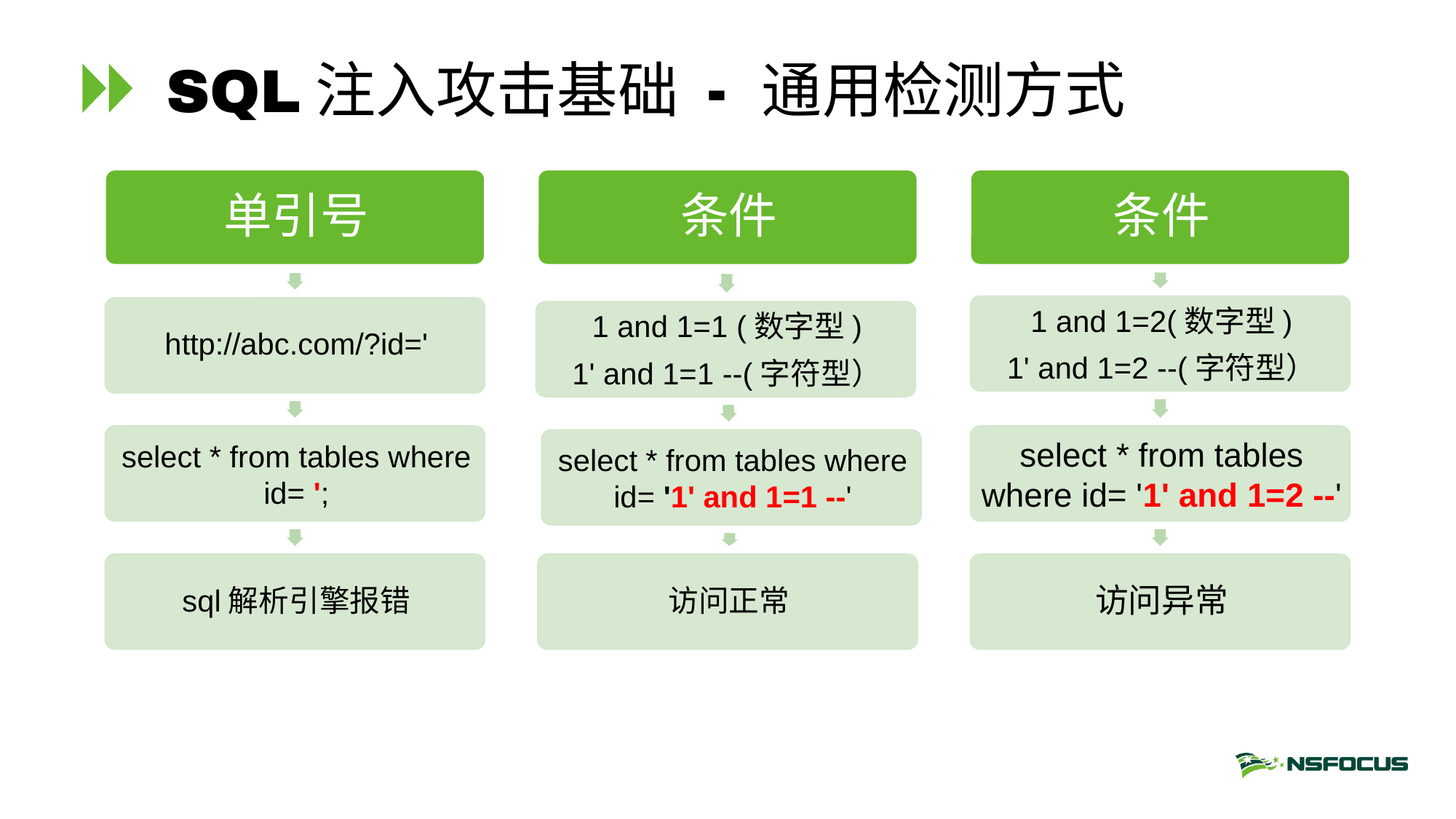

# SQL注入攻击基础 - 通用检测方式
单引号
http://abc.com/?id='
select * from tables where id= ';
sql解析引擎报错
条件
1 and 1=1 (数字型)
1' and 1=1 --(字符型）
select * from tables where id= '1' and 1=1 --'
访问正常
条件
1 and 1=2(数字型)
1' and 1=2 --(字符型）
select * from tables where id= '1' and 1=2 --'
访问异常